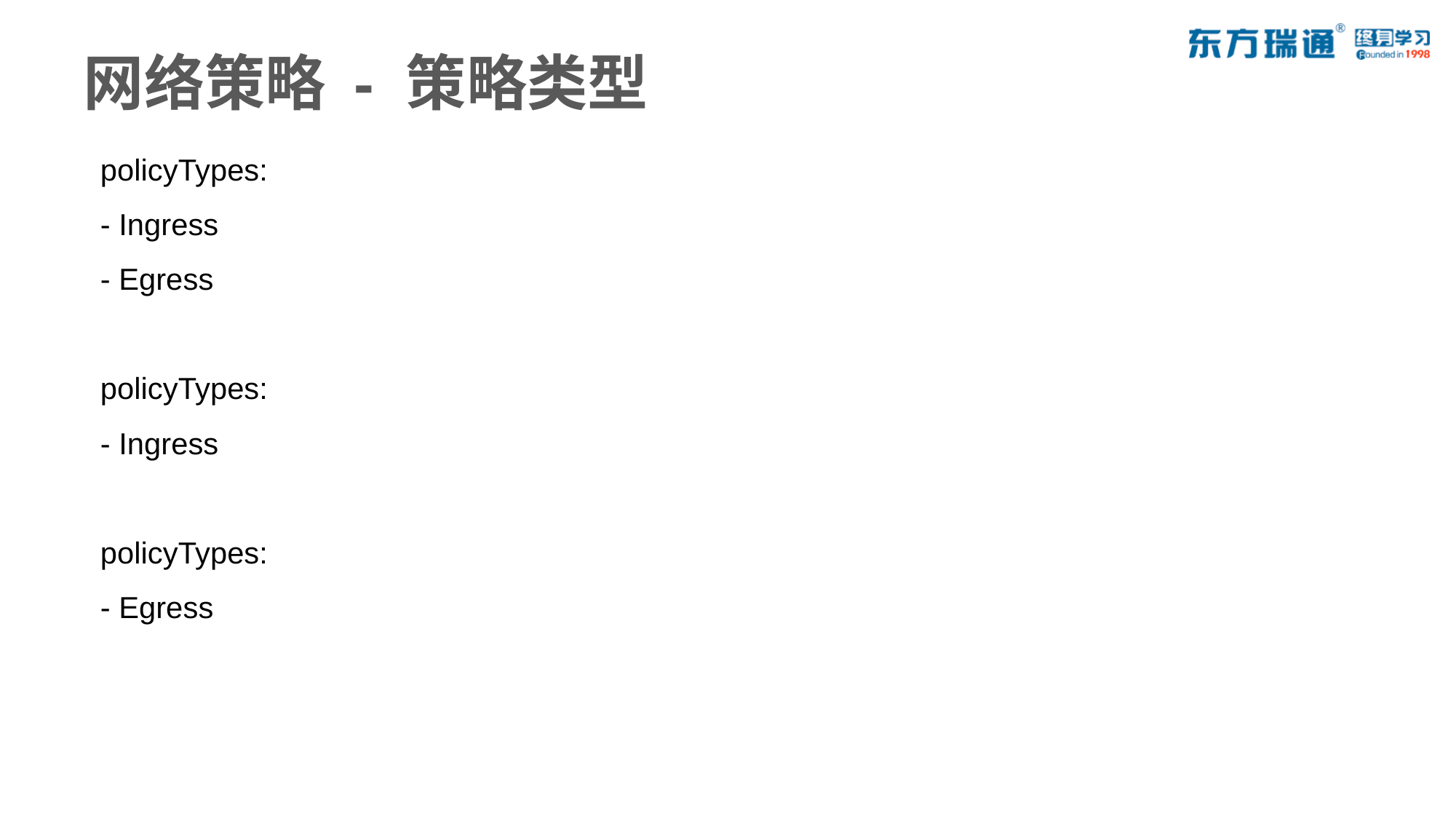

# 网络策略 - 策略类型
  policyTypes:
  - Ingress
  - Egress

  policyTypes:
  - Ingress

  policyTypes:
  - Egress